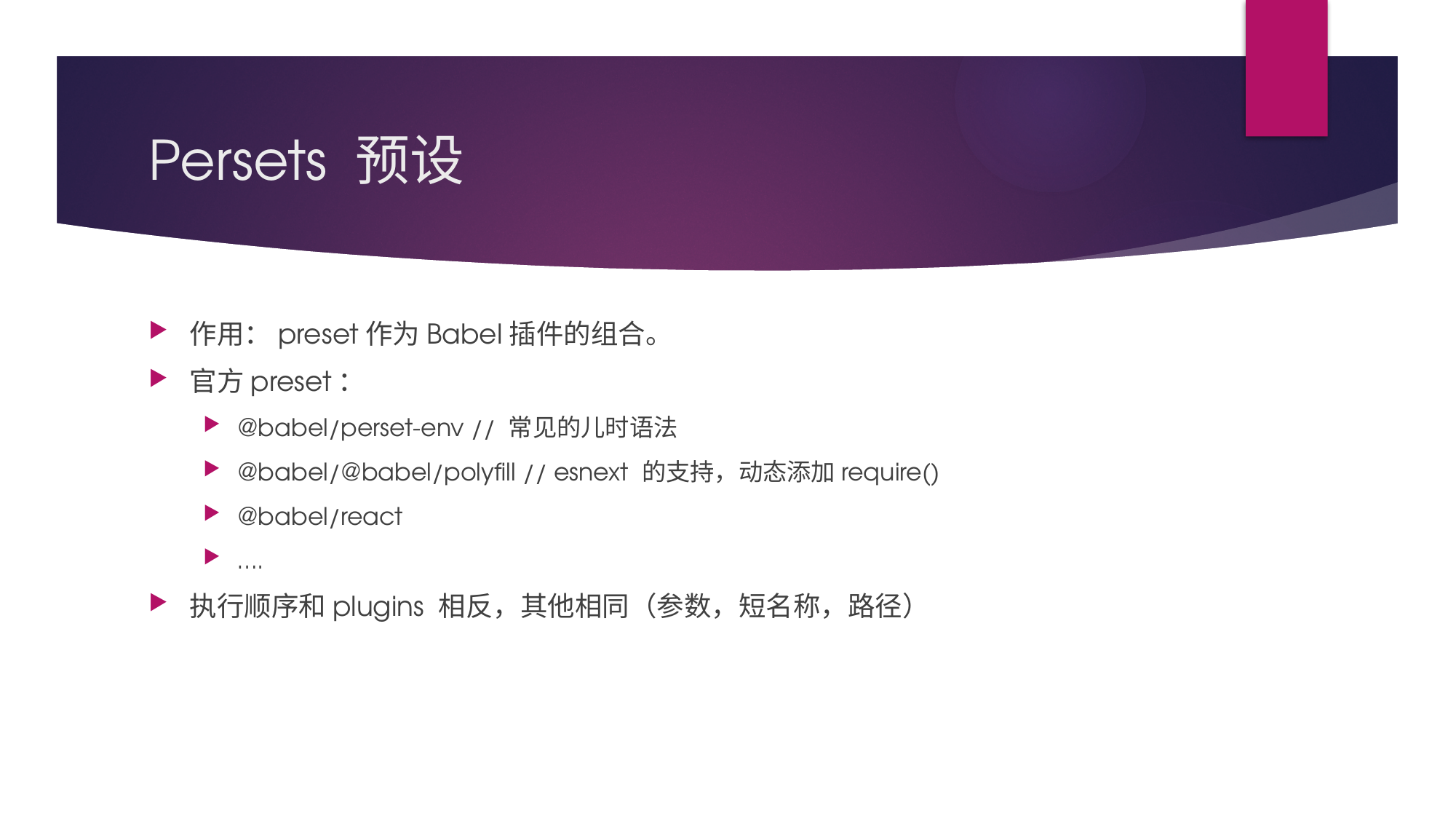

# Persets 预设
作用：preset作为Babel插件的组合。
官方preset：
@babel/perset-env // 常见的儿时语法
@babel/@babel/polyfill // esnext 的支持，动态添加require()
@babel/react
….
执行顺序和plugins 相反，其他相同（参数，短名称，路径）